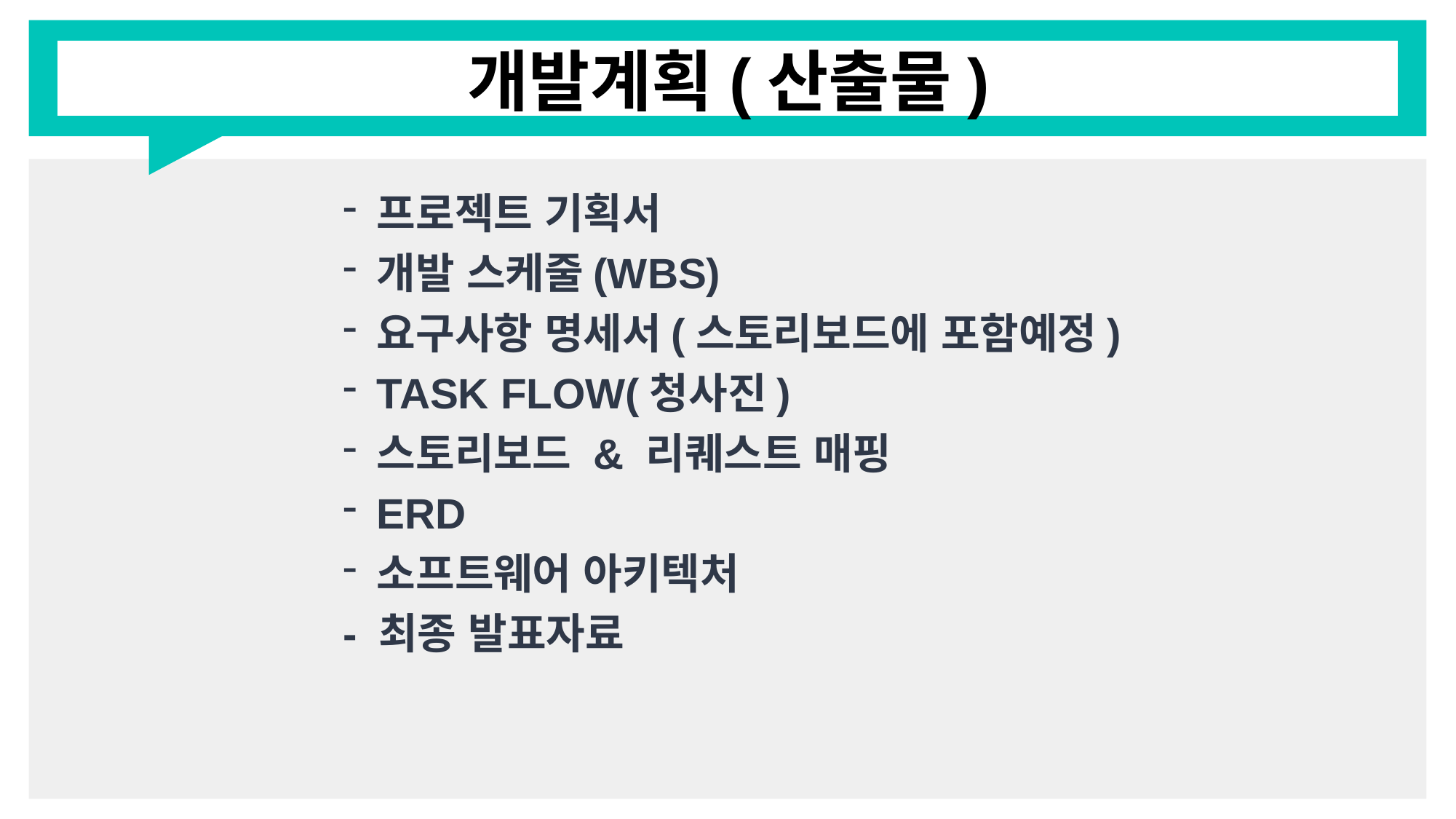

# 개발계획(산출물)
프로젝트 기획서
개발 스케줄(WBS)
요구사항 명세서(스토리보드에 포함예정)
TASK FLOW(청사진)
스토리보드 & 리퀘스트 매핑
ERD
소프트웨어 아키텍처
- 최종 발표자료